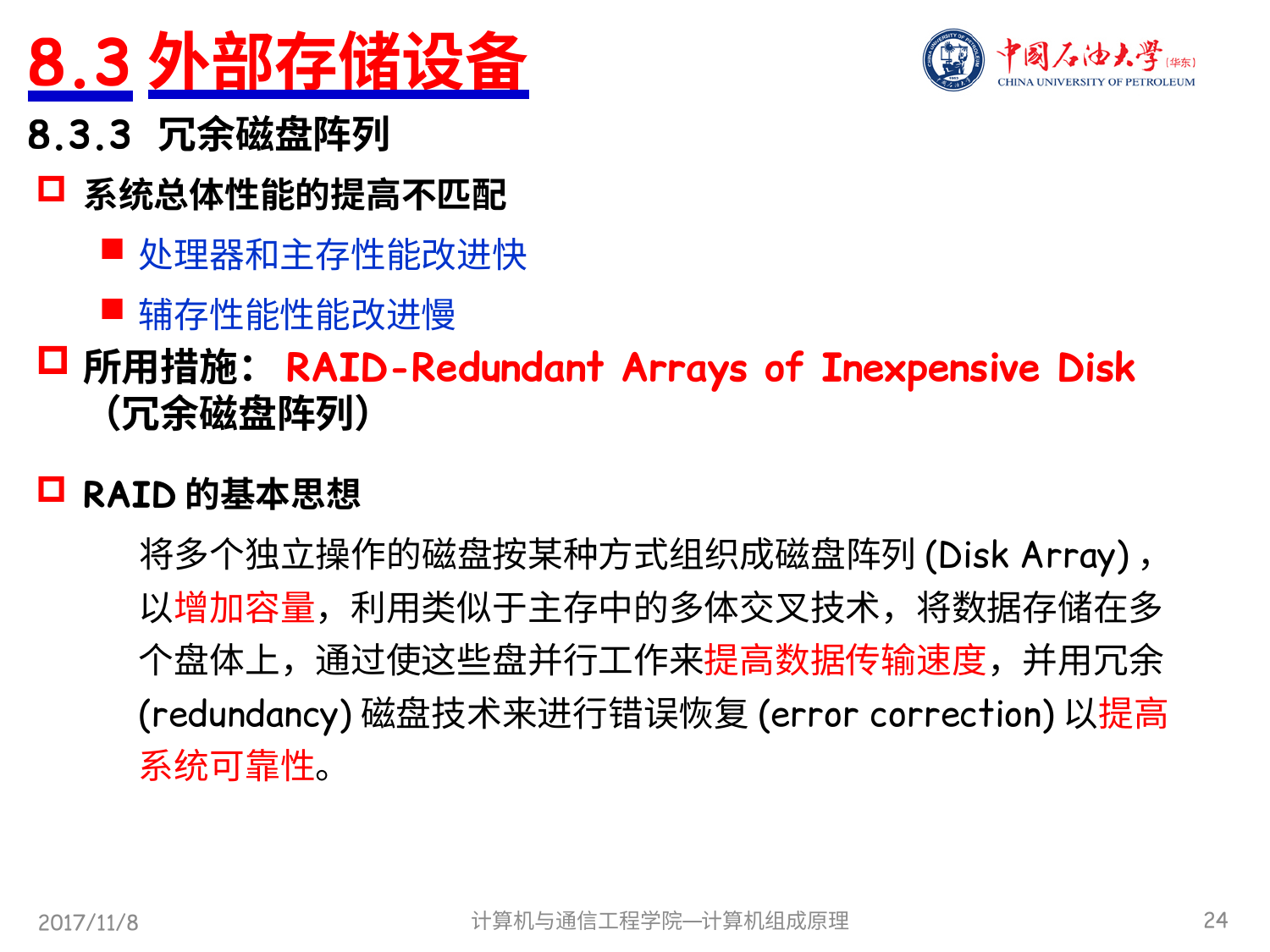

# 8.3外部存储设备
8.3.3 冗余磁盘阵列
系统总体性能的提高不匹配
处理器和主存性能改进快
辅存性能性能改进慢
所用措施：RAID-Redundant Arrays of Inexpensive Disk （冗余磁盘阵列）
RAID的基本思想
    将多个独立操作的磁盘按某种方式组织成磁盘阵列(Disk Array)，以增加容量，利用类似于主存中的多体交叉技术，将数据存储在多个盘体上，通过使这些盘并行工作来提高数据传输速度，并用冗余(redundancy)磁盘技术来进行错误恢复(error correction)以提高系统可靠性。
计算机与通信工程学院—计算机组成原理
24
2017/11/8